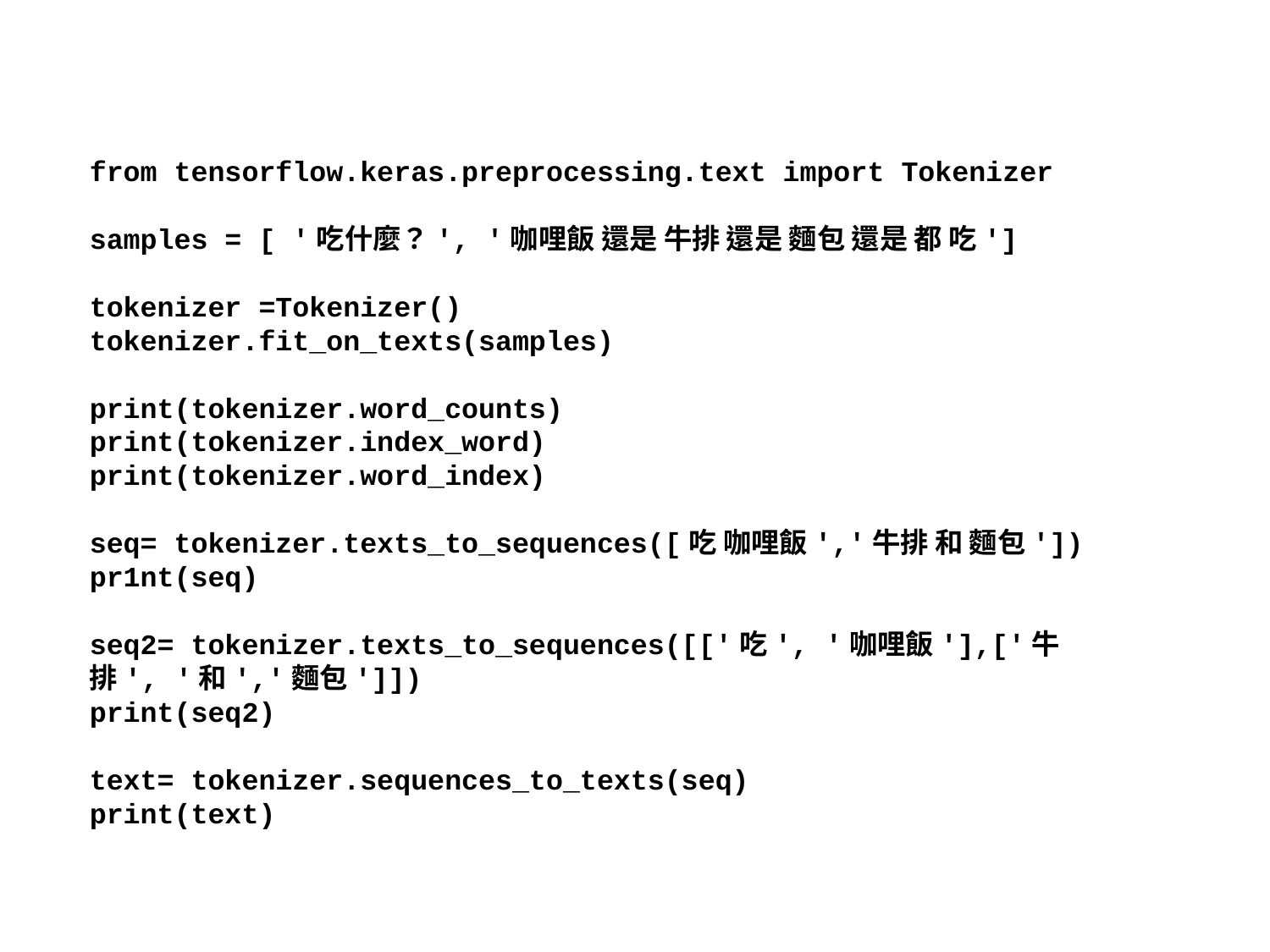

from tensorflow.keras.preprocessing.text import Tokenizer
samples = [ '吃什麼？', '咖哩飯 還是 牛排 還是 麵包 還是 都 吃']
tokenizer =Tokenizer()
tokenizer.fit_on_texts(samples)
print(tokenizer.word_counts)
print(tokenizer.index_word)
print(tokenizer.word_index)
seq= tokenizer.texts_to_sequences([吃 咖哩飯','牛排 和 麵包'])
pr1nt(seq)
seq2= tokenizer.texts_to_sequences([['吃', '咖哩飯'],['牛排', '和','麵包']])
print(seq2)
text= tokenizer.sequences_to_texts(seq)
print(text)